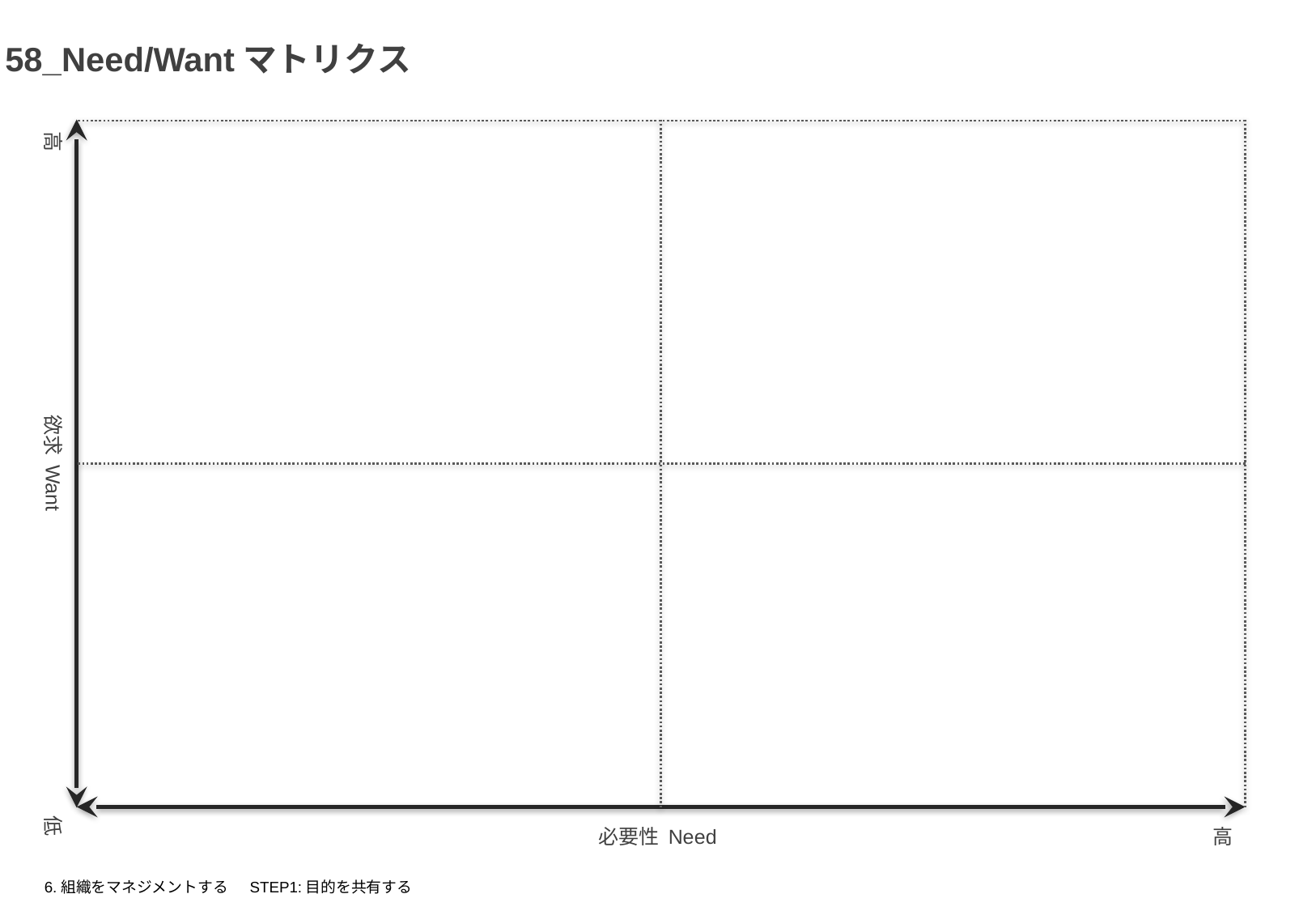

58_Need/Wantマトリクス
高
欲求 Want
低
必要性 Need
高
6.組織をマネジメントする
STEP1:目的を共有する